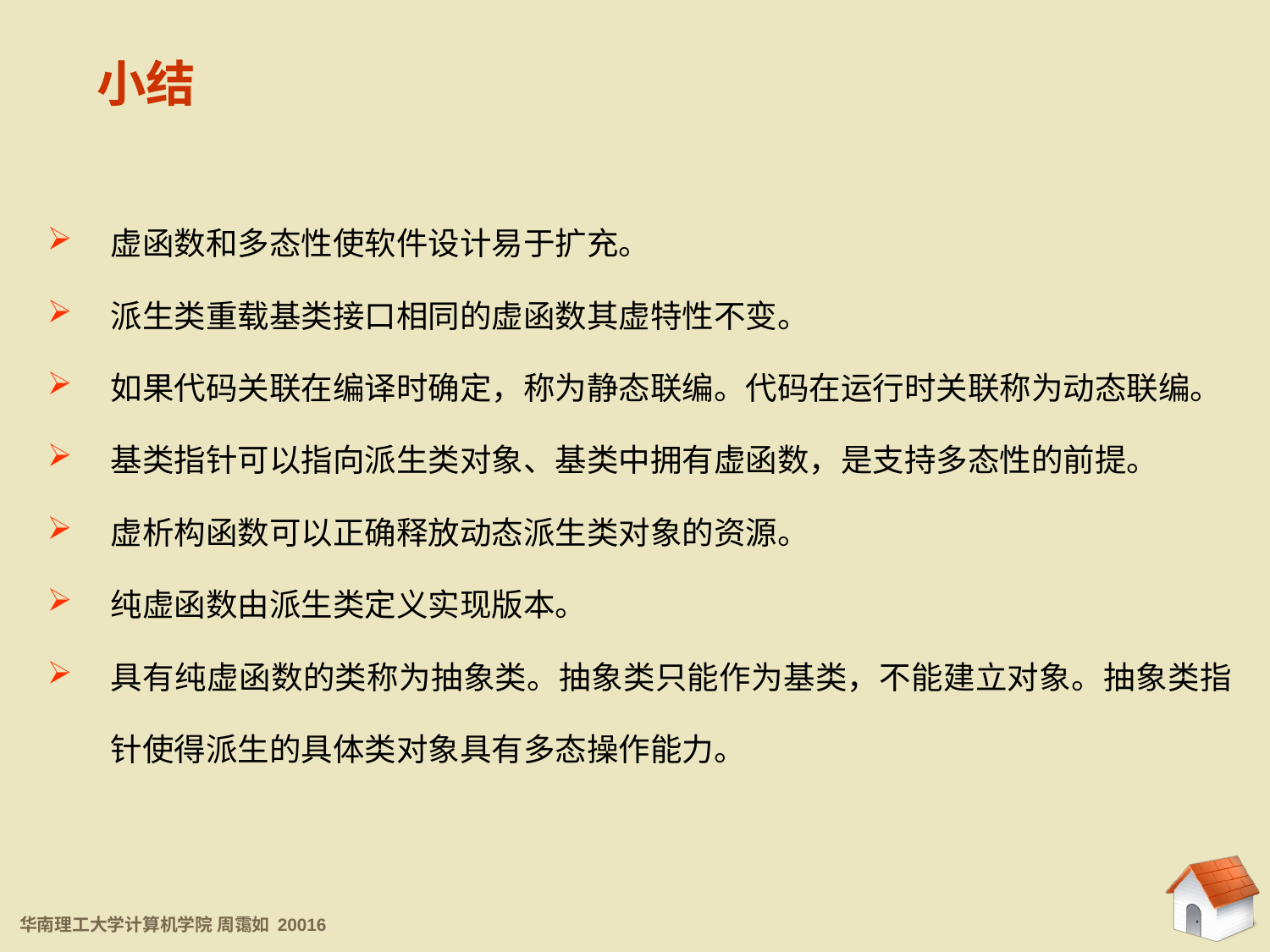

小结
虚函数和多态性使软件设计易于扩充。
派生类重载基类接口相同的虚函数其虚特性不变。
如果代码关联在编译时确定，称为静态联编。代码在运行时关联称为动态联编。
基类指针可以指向派生类对象、基类中拥有虚函数，是支持多态性的前提。
虚析构函数可以正确释放动态派生类对象的资源。
纯虚函数由派生类定义实现版本。
具有纯虚函数的类称为抽象类。抽象类只能作为基类，不能建立对象。抽象类指针使得派生的具体类对象具有多态操作能力。